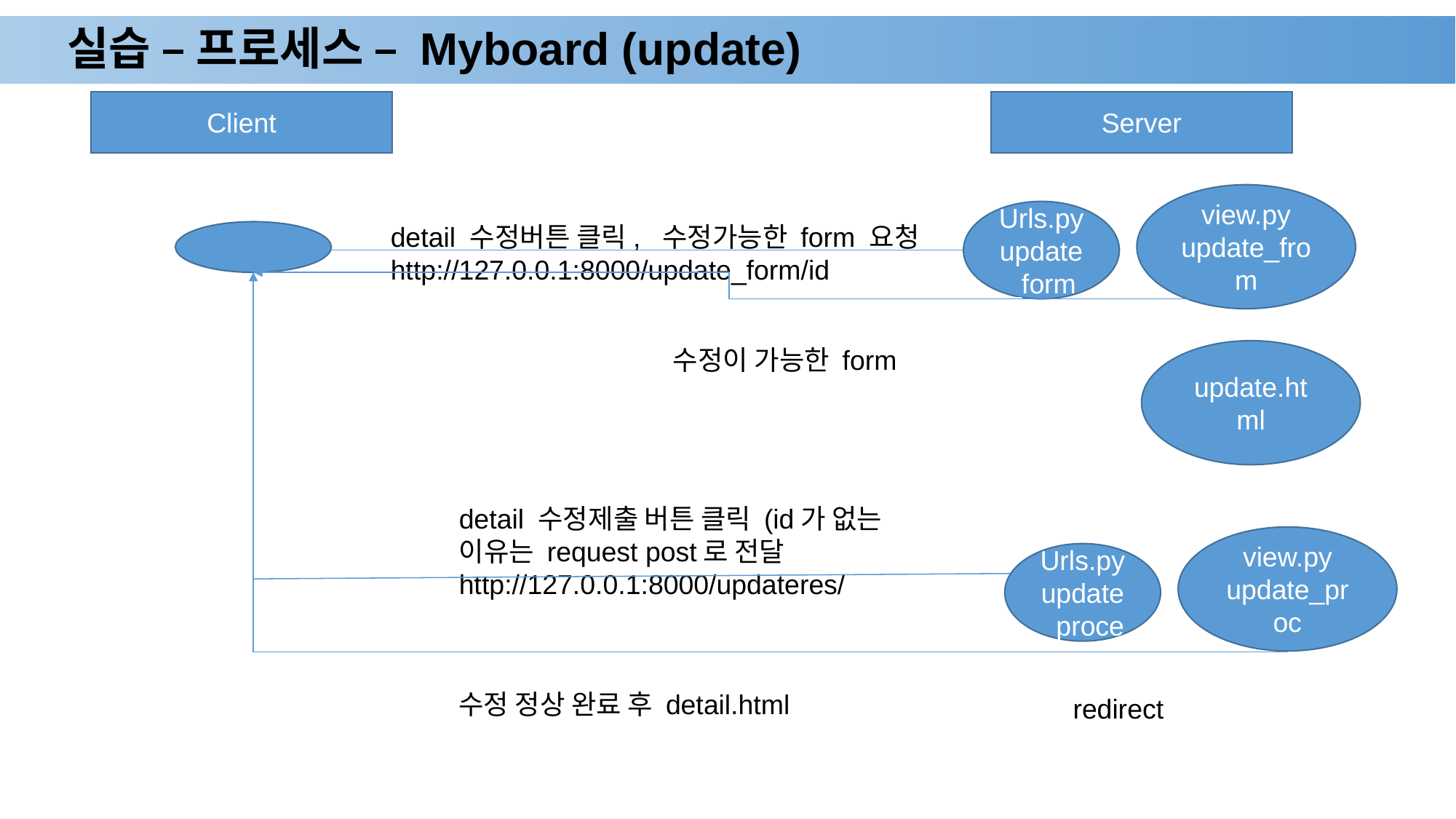

# 실습 – 프로세스 – Myboard (update)
Client
Server
view.py
update_from
Urls.py
update_form
detail 수정버튼 클릭,  수정가능한 form 요청
http://127.0.0.1:8000/update_form/id

수정이 가능한 form
update.html
detail 수정제출 버튼 클릭 (id가 없는 이유는 request post로 전달
http://127.0.0.1:8000/updateres/
view.py
update_proc
Urls.py
update_proce
수정 정상 완료 후 detail.html
redirect